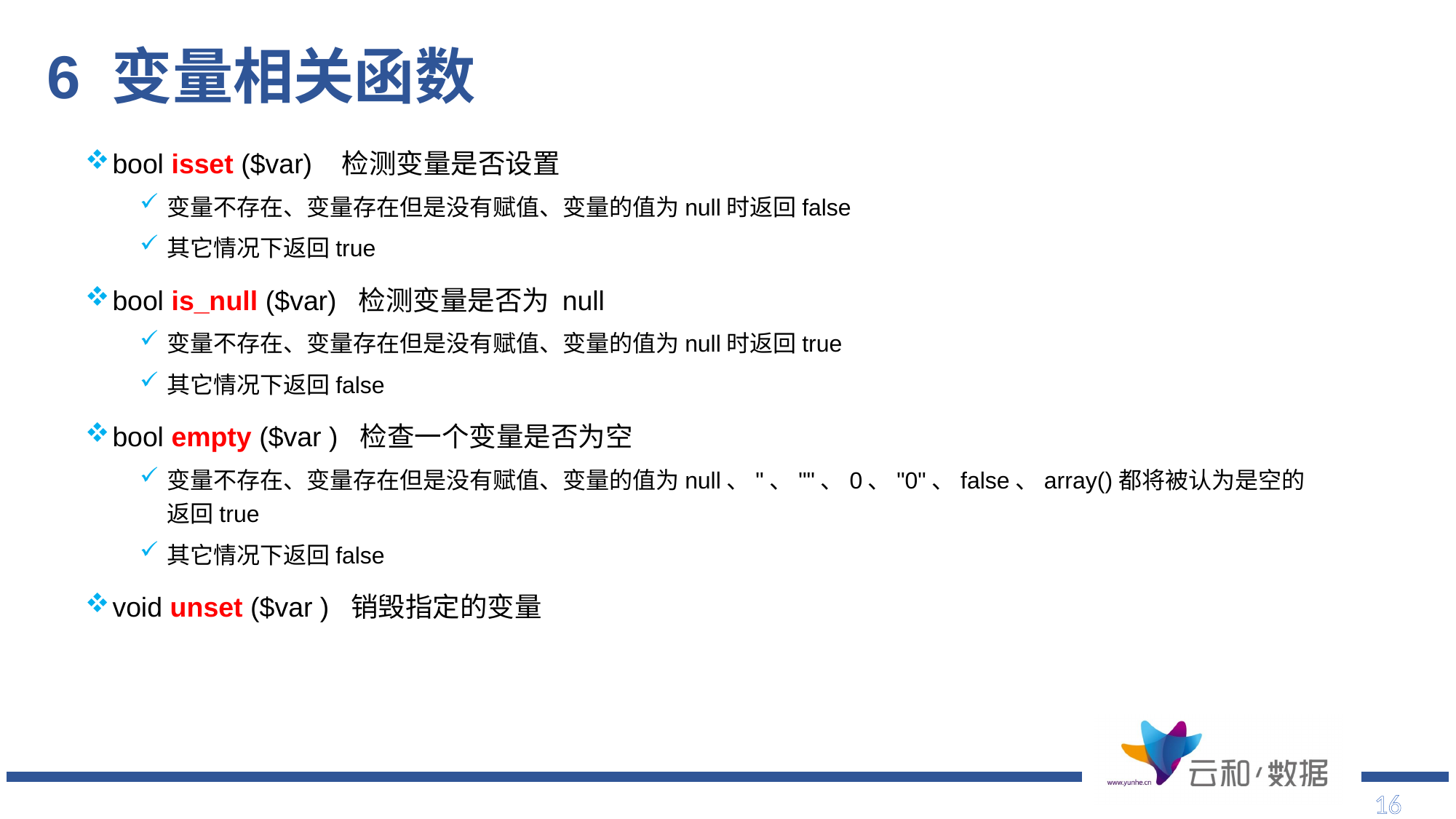

# 6 变量相关函数
bool isset ($var)   检测变量是否设置
变量不存在、变量存在但是没有赋值、变量的值为null时返回false
其它情况下返回true
bool is_null ($var)  检测变量是否为 null
变量不存在、变量存在但是没有赋值、变量的值为null时返回true
其它情况下返回false
bool empty ($var )  检查一个变量是否为空
变量不存在、变量存在但是没有赋值、变量的值为null、''、""、0、"0"、false、array()都将被认为是空的返回true
其它情况下返回false
void unset ($var )  销毁指定的变量